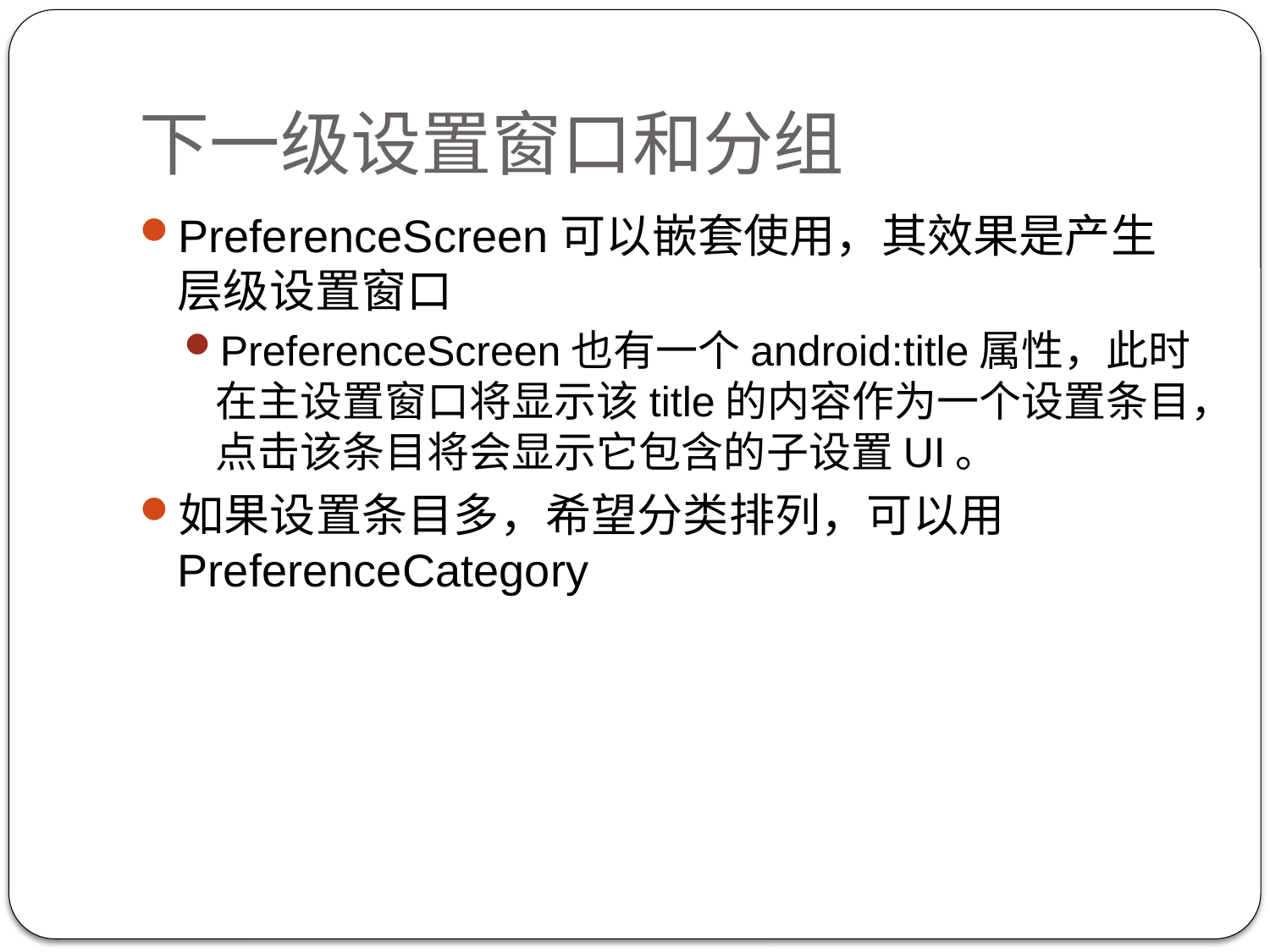

# 下一级设置窗口和分组
PreferenceScreen可以嵌套使用，其效果是产生层级设置窗口
PreferenceScreen也有一个android:title属性，此时在主设置窗口将显示该title的内容作为一个设置条目，点击该条目将会显示它包含的子设置UI。
如果设置条目多，希望分类排列，可以用PreferenceCategory